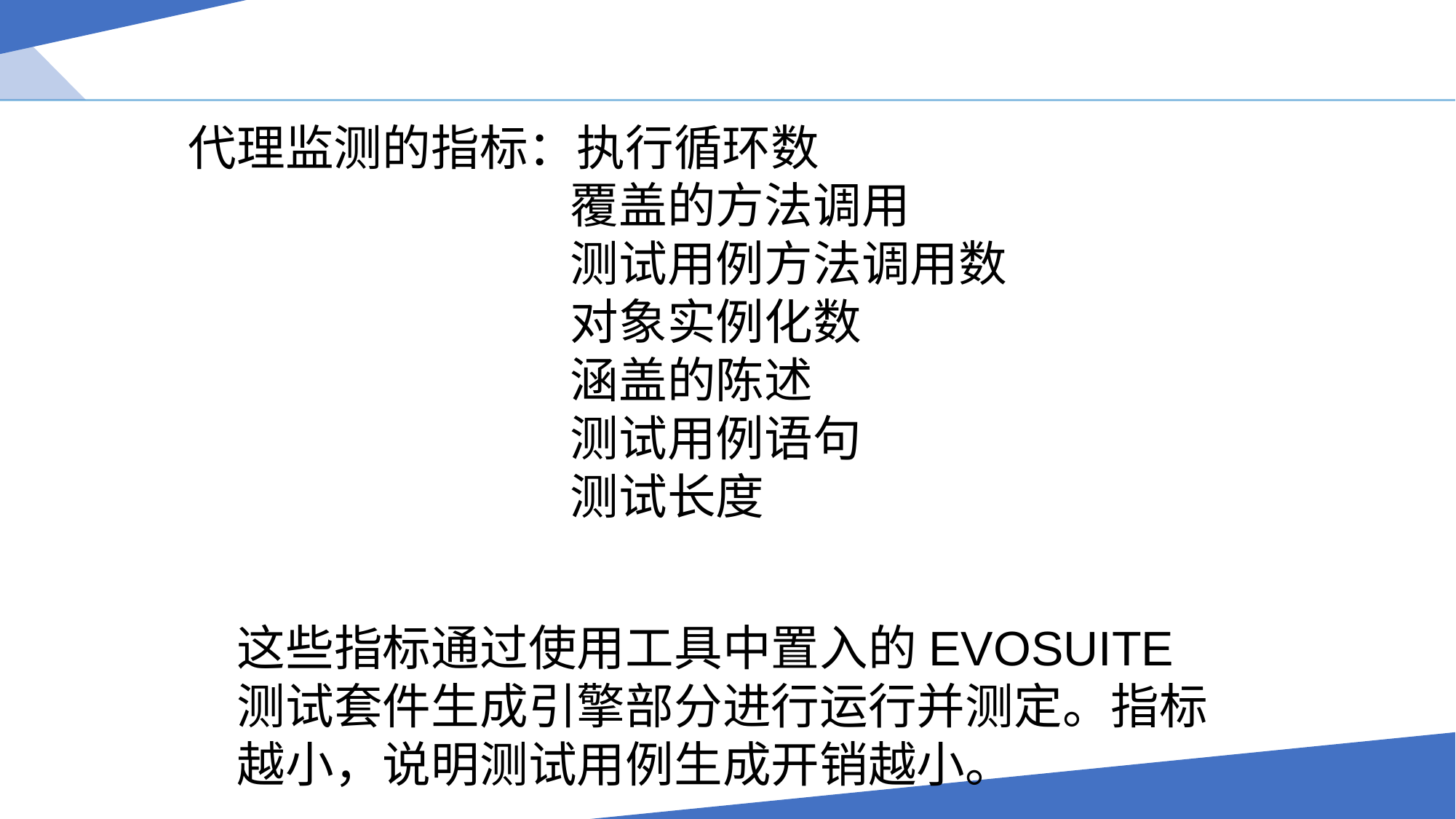

代理监测的指标：执行循环数
覆盖的方法调用
测试用例方法调用数
对象实例化数
涵盖的陈述
测试用例语句
测试长度
这些指标通过使用工具中置入的EVOSUITE测试套件生成引擎部分进行运行并测定。指标越小，说明测试用例生成开销越小。